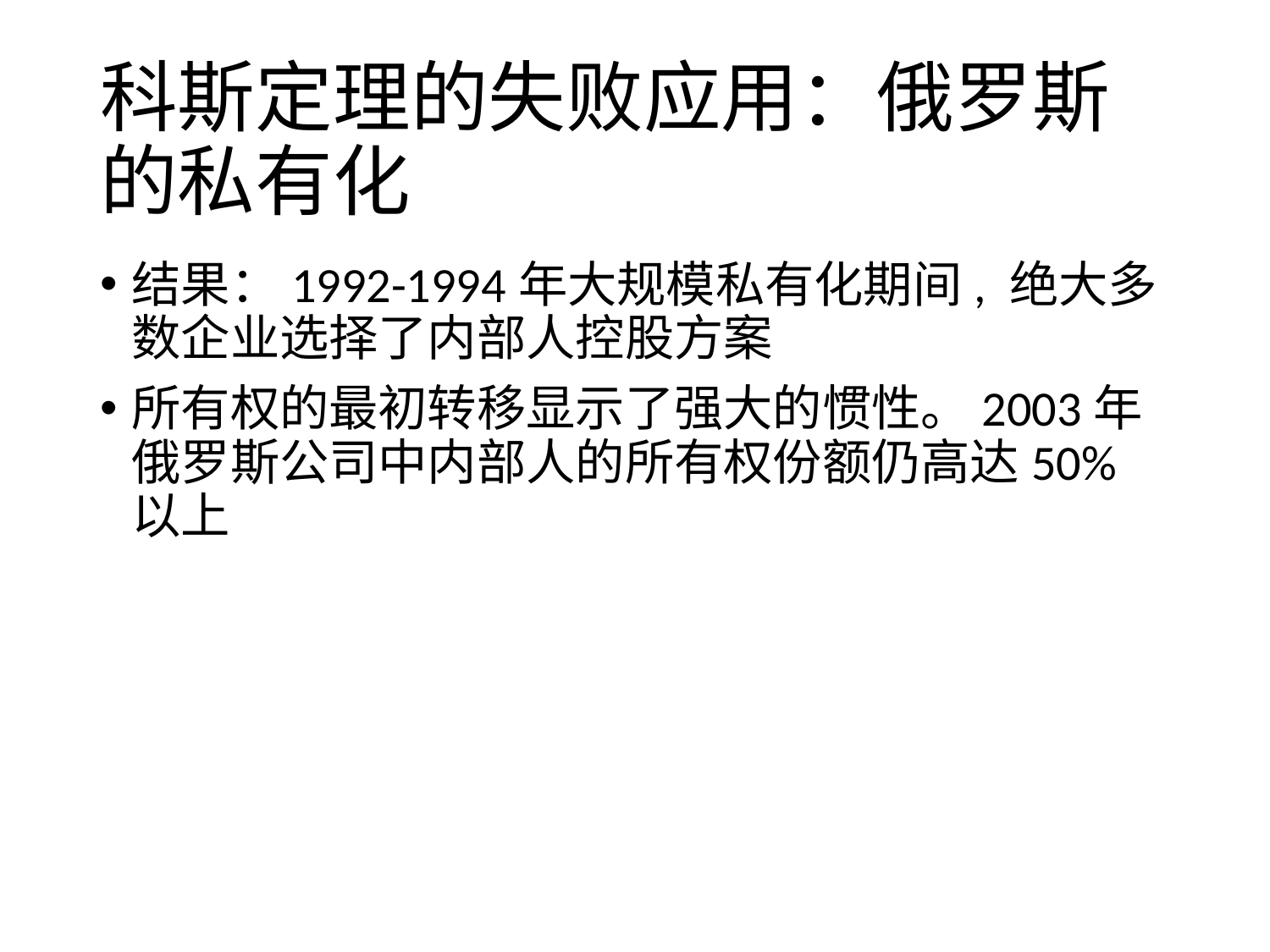

# 科斯定理的失败应用：俄罗斯的私有化
结果：1992-1994年大规模私有化期间, 绝大多数企业选择了内部人控股方案
所有权的最初转移显示了强大的惯性。2003年俄罗斯公司中内部人的所有权份额仍高达50%以上